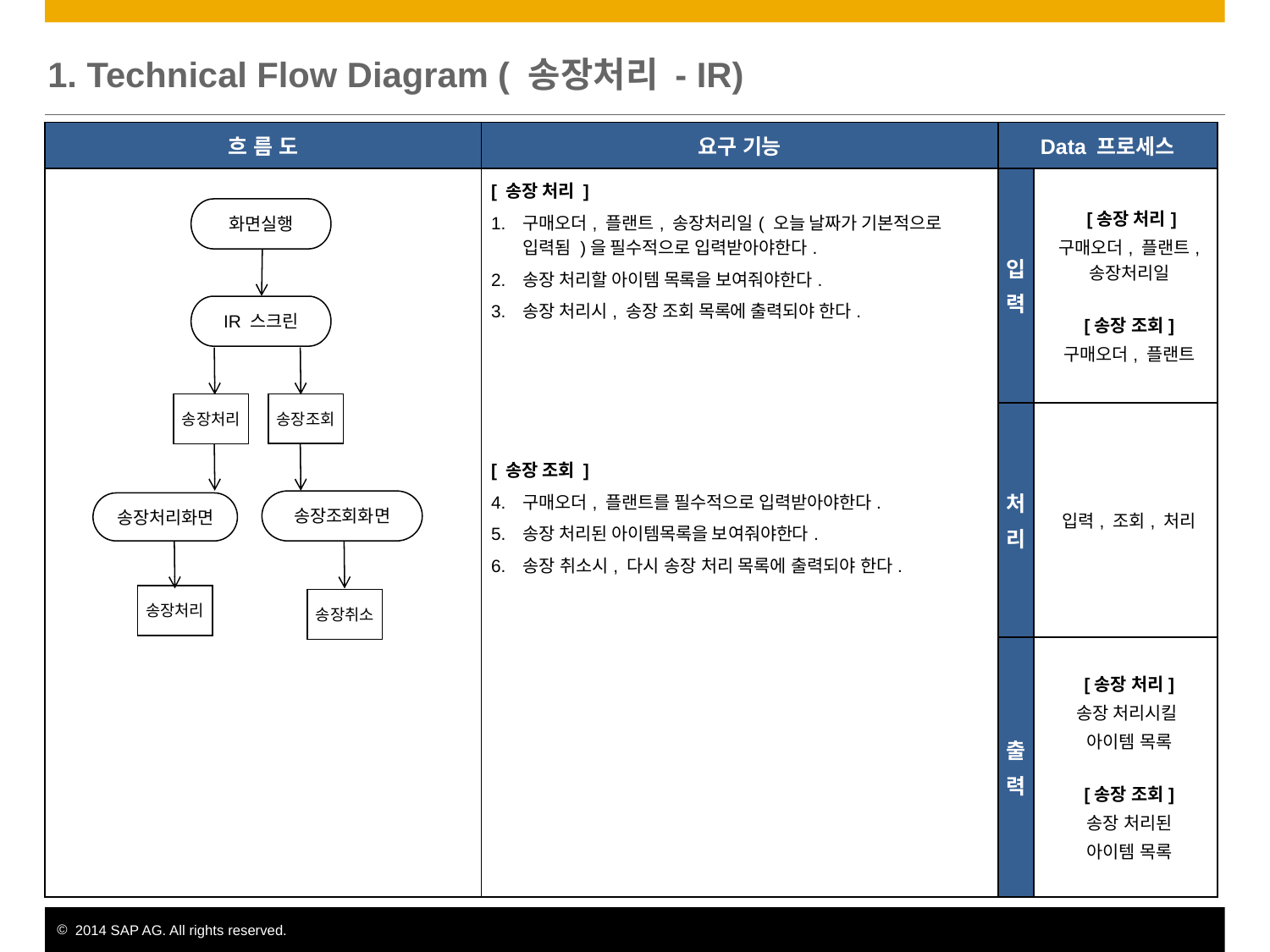

# 1. Technical Flow Diagram ( 송장처리 - IR)
| 흐 름 도 | 요구 기능 | Data 프로세스 |  |
| --- | --- | --- | --- |
|  | [ 송장 처리 ] 구매오더, 플랜트, 송장처리일( 오늘 날짜가 기본적으로 입력됨 )을 필수적으로 입력받아야한다. 송장 처리할 아이템 목록을 보여줘야한다. 송장 처리시, 송장 조회 목록에 출력되야 한다. [ 송장 조회 ] 구매오더, 플랜트를 필수적으로 입력받아야한다. 송장 처리된 아이템목록을 보여줘야한다. 송장 취소시, 다시 송장 처리 목록에 출력되야 한다. | 입 력 | [송장 처리] 구매오더, 플랜트, 송장처리일 [송장 조회] 구매오더, 플랜트 |
|  |  | 처 리 | 입력, 조회, 처리 |
|  |  | 출 력 | [송장 처리] 송장 처리시킬 아이템 목록 [송장 조회] 송장 처리된 아이템 목록 |
화면실행
IR 스크린
송장조회
송장처리
송장조회화면
송장처리화면
송장처리
송장취소